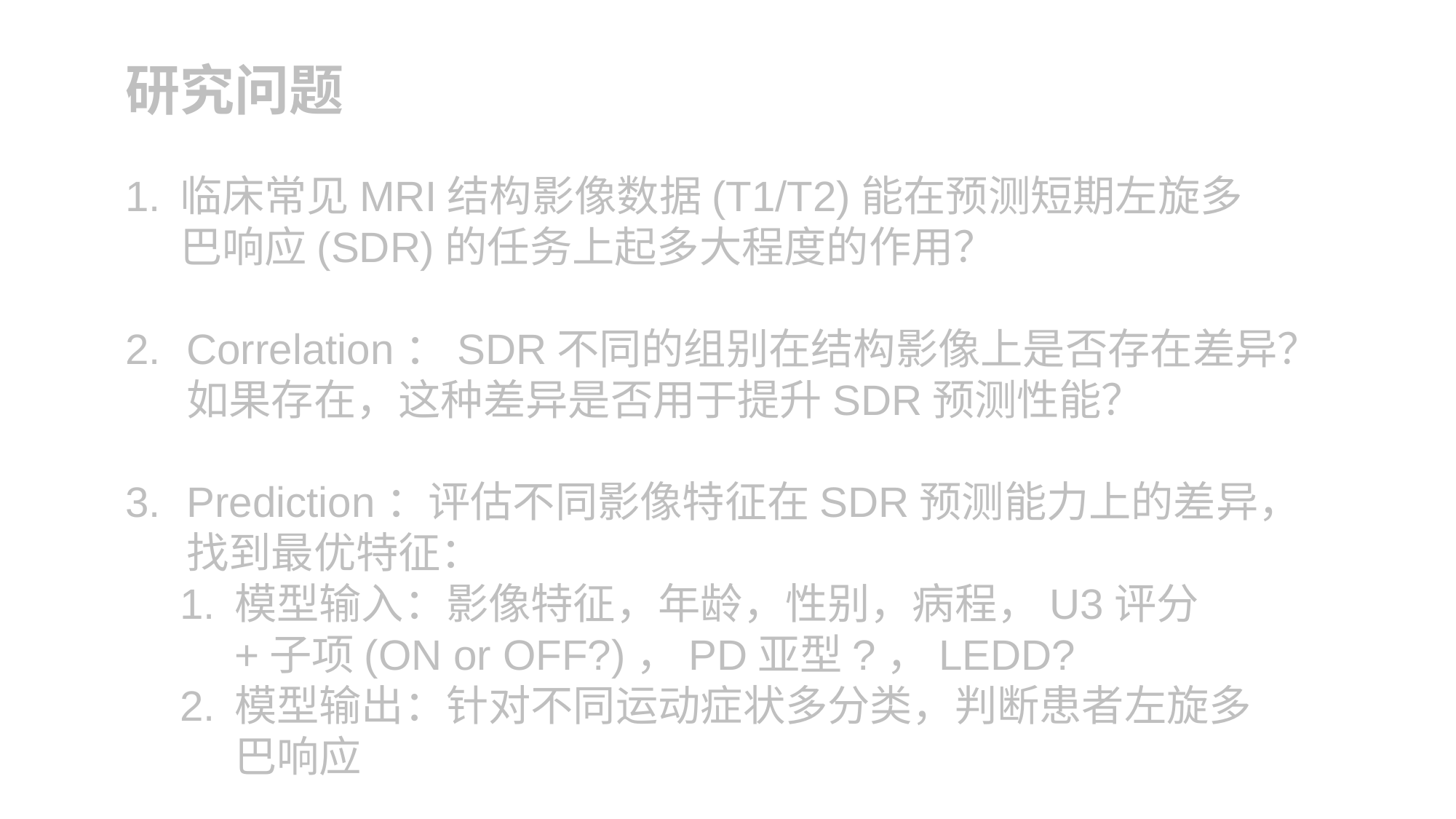

研究问题
临床常见MRI结构影像数据(T1/T2)能在预测短期左旋多巴响应(SDR)的任务上起多大程度的作用？

Correlation：SDR不同的组别在结构影像上是否存在差异？如果存在，这种差异是否用于提升SDR预测性能？

Prediction：评估不同影像特征在SDR预测能力上的差异，找到最优特征：
模型输入：影像特征，年龄，性别，病程，U3评分+子项(ON or OFF?)，PD亚型?，LEDD?
模型输出：针对不同运动症状多分类，判断患者左旋多巴响应